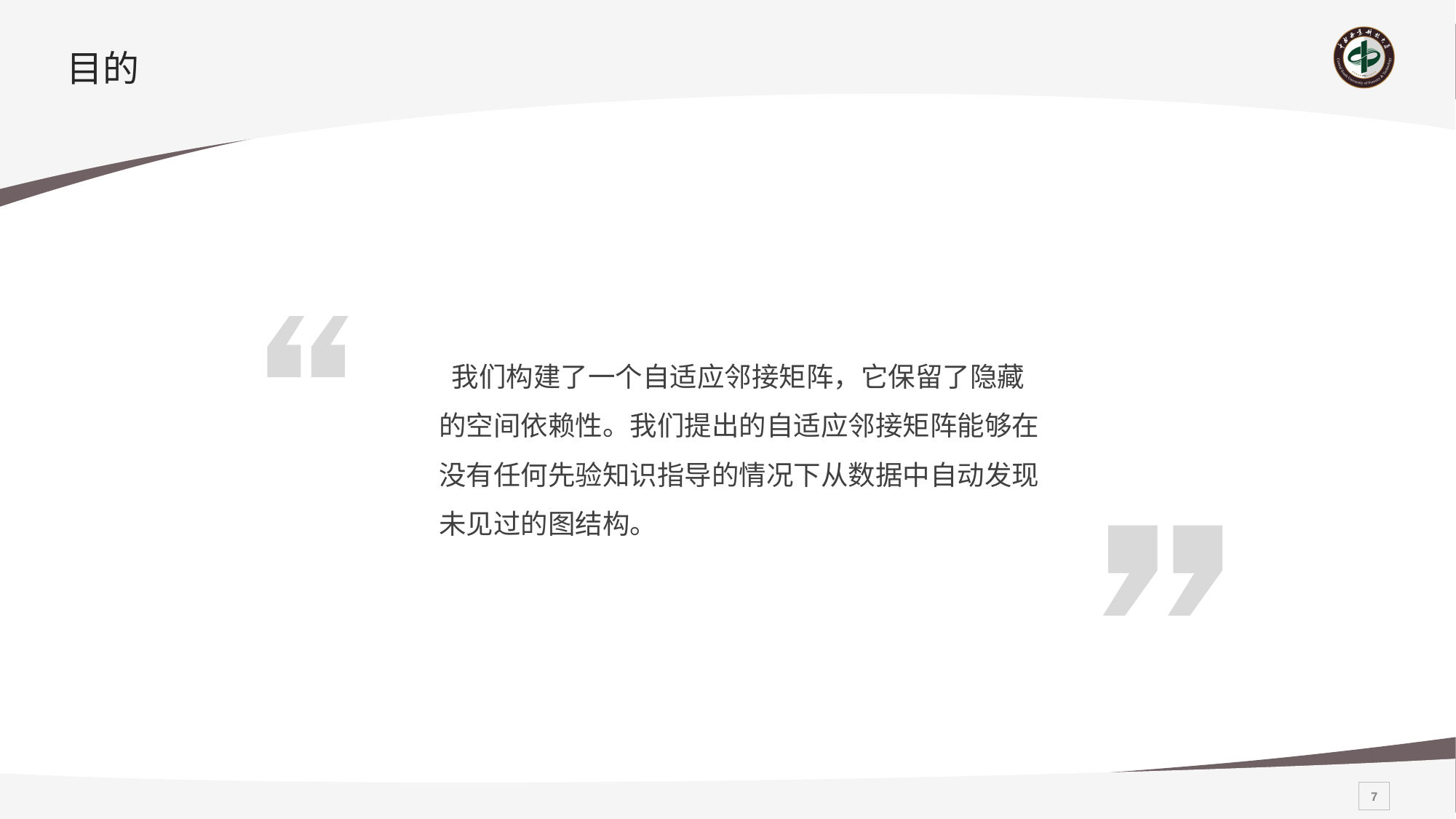

# 目的

 我们构建了一个自适应邻接矩阵，它保留了隐藏的空间依赖性。我们提出的自适应邻接矩阵能够在没有任何先验知识指导的情况下从数据中自动发现未见过的图结构。